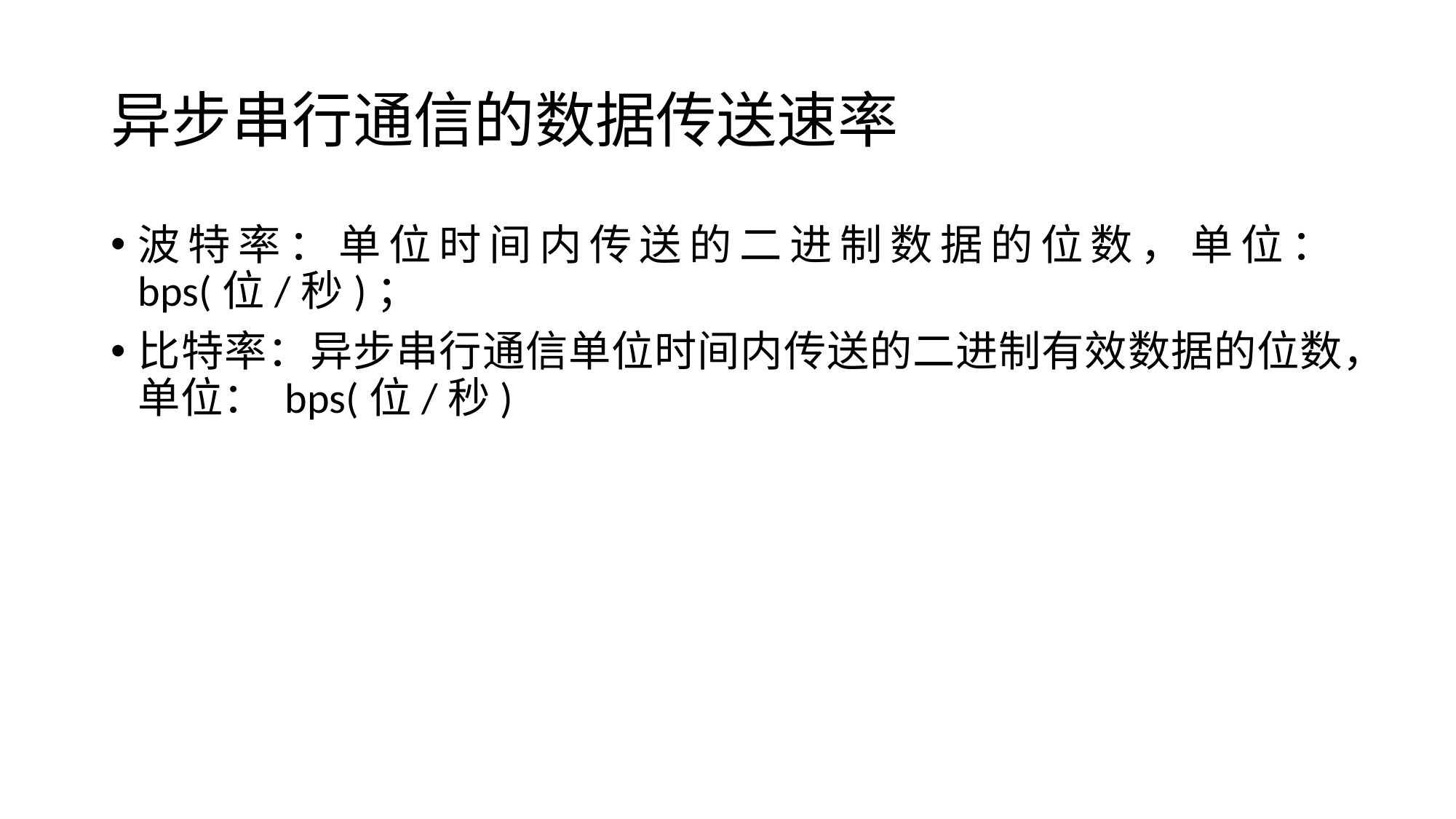

# 异步串行通信的数据传送速率
波特率：单位时间内传送的二进制数据的位数，单位：bps(位/秒)；
比特率：异步串行通信单位时间内传送的二进制有效数据的位数，单位： bps(位/秒)